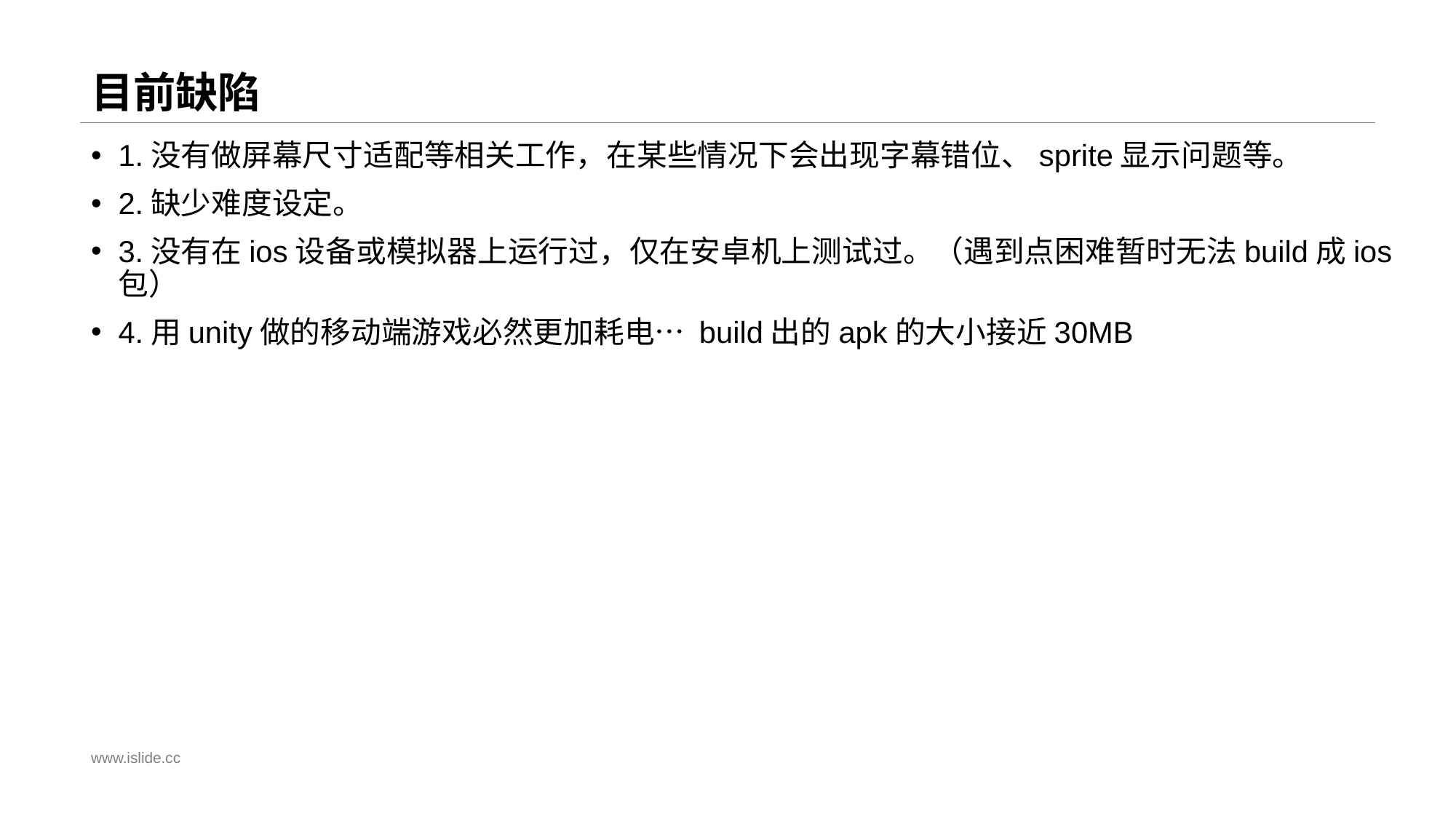

# 目前缺陷
1.没有做屏幕尺寸适配等相关工作，在某些情况下会出现字幕错位、sprite显示问题等。
2.缺少难度设定。
3.没有在ios设备或模拟器上运行过，仅在安卓机上测试过。（遇到点困难暂时无法build成ios包）
4.用unity做的移动端游戏必然更加耗电… build出的apk的大小接近30MB
www.islide.cc
7